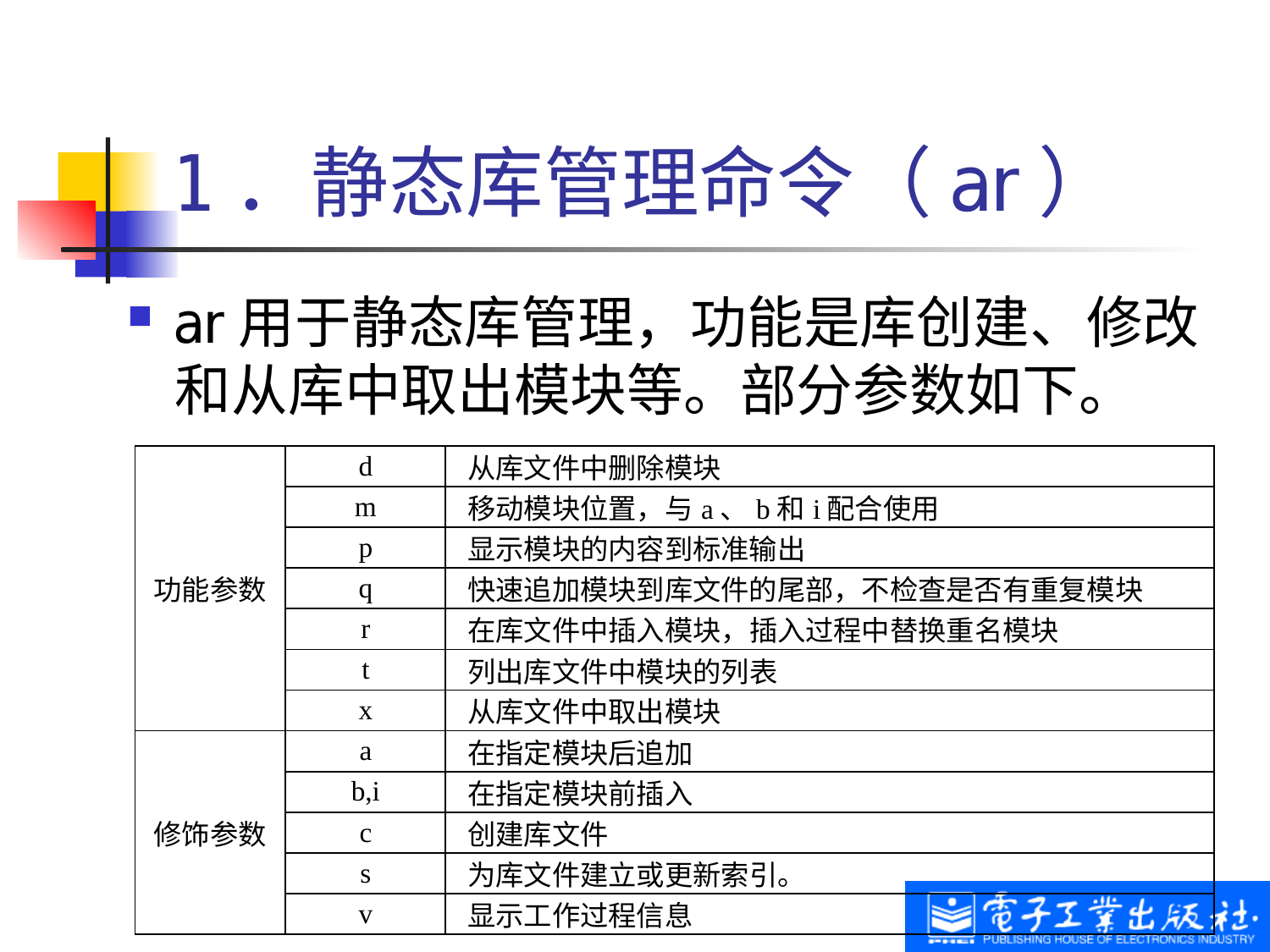

# 1．静态库管理命令（ar）
ar用于静态库管理，功能是库创建、修改和从库中取出模块等。部分参数如下。

| 功能参数 | d | 从库文件中删除模块 |
| --- | --- | --- |
|  | m | 移动模块位置，与a、b和i配合使用 |
|  | p | 显示模块的内容到标准输出 |
|  | q | 快速追加模块到库文件的尾部，不检查是否有重复模块 |
|  | r | 在库文件中插入模块，插入过程中替换重名模块 |
|  | t | 列出库文件中模块的列表 |
|  | x | 从库文件中取出模块 |
| 修饰参数 | a | 在指定模块后追加 |
|  | b,i | 在指定模块前插入 |
|  | c | 创建库文件 |
|  | s | 为库文件建立或更新索引。 |
|  | v | 显示工作过程信息 |